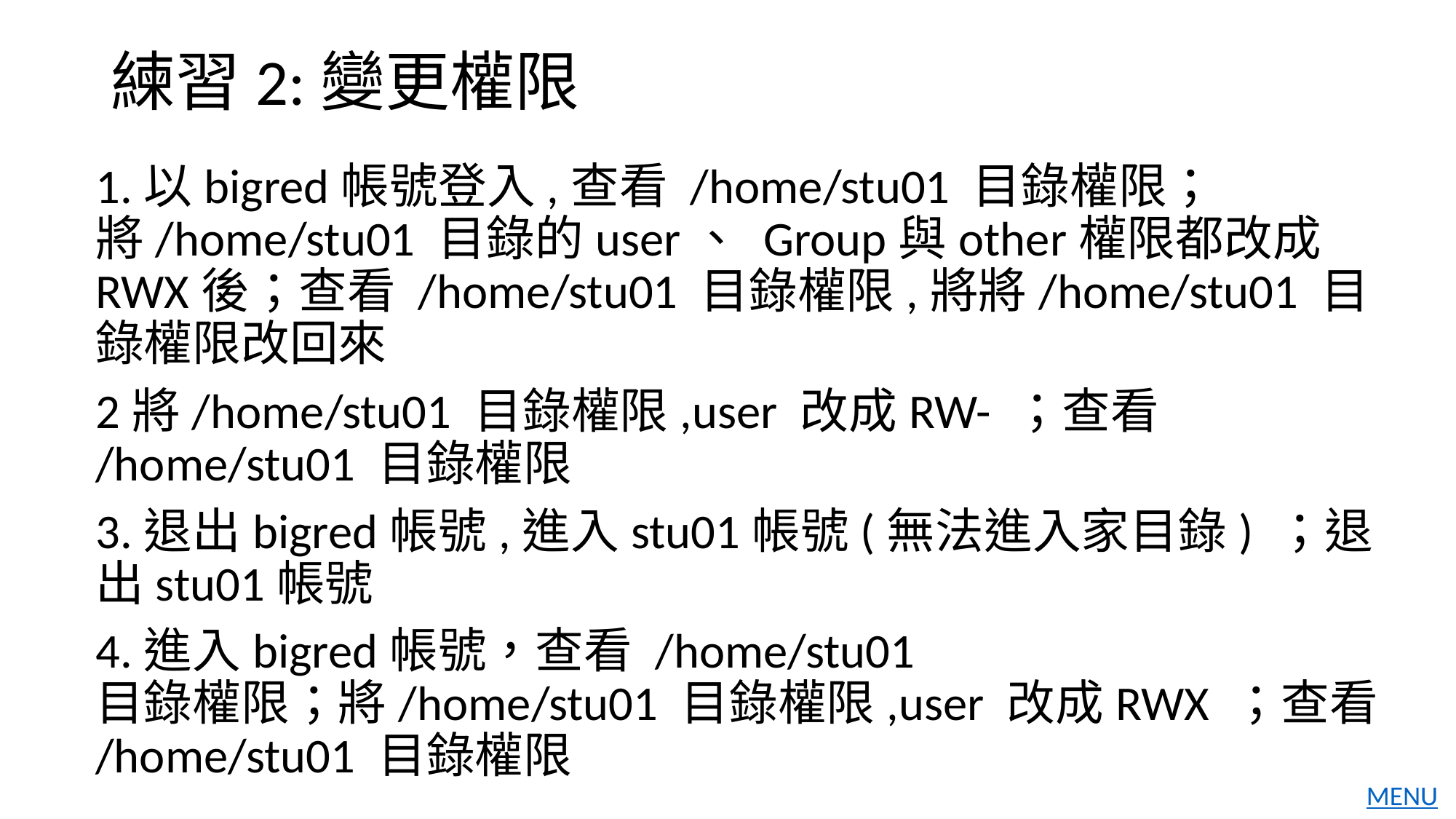

# 練習2:變更權限
1.以bigred帳號登入,查看 /home/stu01 目錄權限； 將/home/stu01 目錄的user、 Group與other權限都改成RWX後；查看 /home/stu01 目錄權限,將將/home/stu01 目錄權限改回來
2將/home/stu01 目錄權限,user 改成RW- ；查看 /home/stu01 目錄權限
3.退出bigred帳號,進入stu01帳號(無法進入家目錄) ；退出stu01帳號
4.進入bigred帳號，查看 /home/stu01 目錄權限；將/home/stu01 目錄權限,user 改成RWX ；查看 /home/stu01 目錄權限

將stu02 擁有者權限改成R- -
2.退出bigred帳號,進入stu02帳號

刪除stu01、stu02、stu03、stu04帳號;